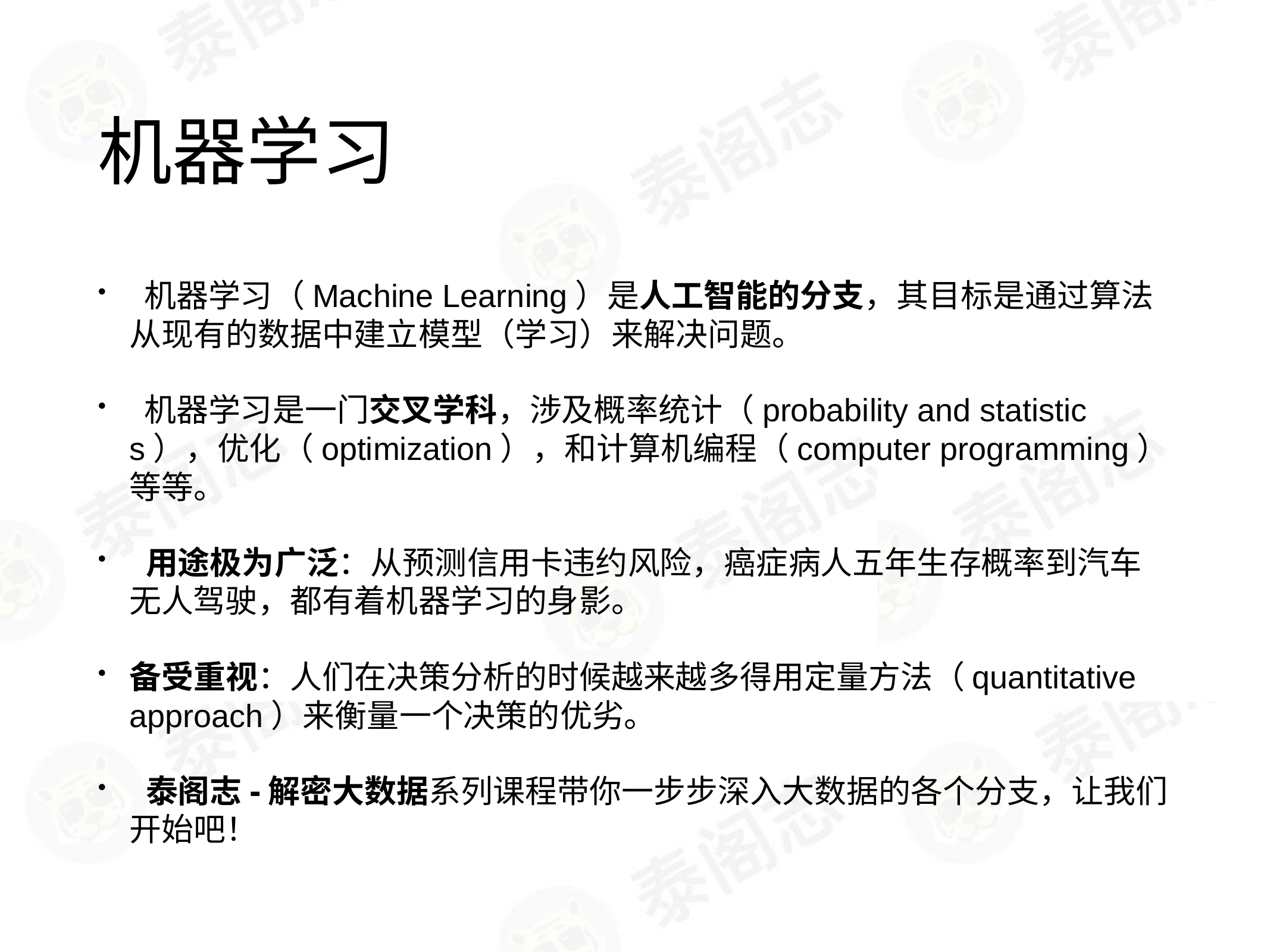

# 机器学习
 机器学习（Machine Learning）是人工智能的分支，其目标是通过算法从现有的数据中建立模型（学习）来解决问题。
 机器学习是一门交叉学科，涉及概率统计（probability and statistics），优化（optimization），和计算机编程（computer programming）等等。
 用途极为广泛：从预测信用卡违约风险，癌症病人五年生存概率到汽车无人驾驶，都有着机器学习的身影。
备受重视：人们在决策分析的时候越来越多得用定量方法（quantitative approach）来衡量一个决策的优劣。
 泰阁志-解密大数据系列课程带你一步步深入大数据的各个分支，让我们开始吧！